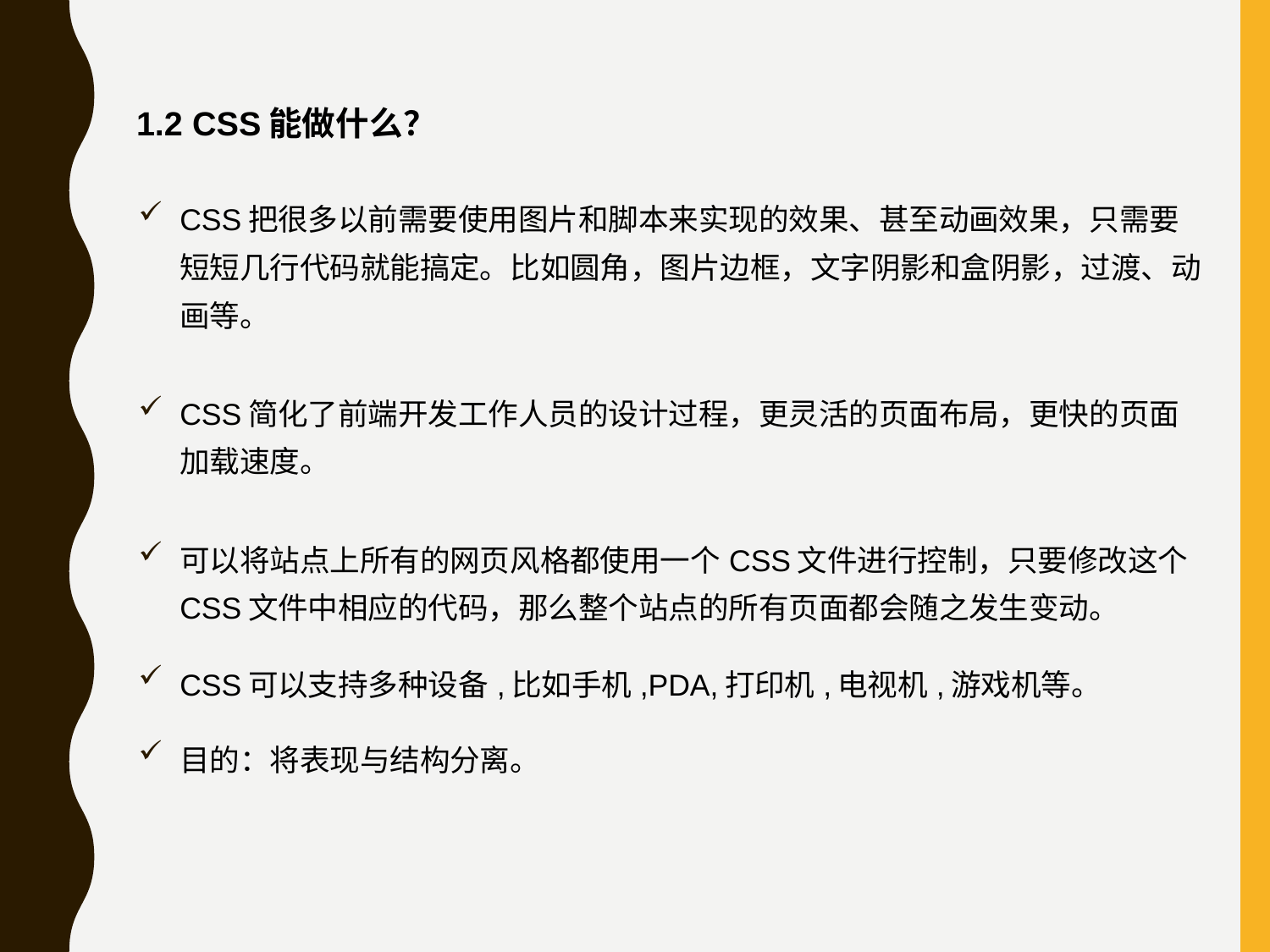

1.2 CSS能做什么？

CSS把很多以前需要使用图片和脚本来实现的效果、甚至动画效果，只需要短短几行代码就能搞定。比如圆角，图片边框，文字阴影和盒阴影，过渡、动画等。

CSS简化了前端开发工作人员的设计过程，更灵活的页面布局，更快的页面加载速度。

可以将站点上所有的网页风格都使用一个CSS文件进行控制，只要修改这个CSS文件中相应的代码，那么整个站点的所有页面都会随之发生变动。

CSS可以支持多种设备,比如手机,PDA,打印机,电视机,游戏机等。

目的：将表现与结构分离。